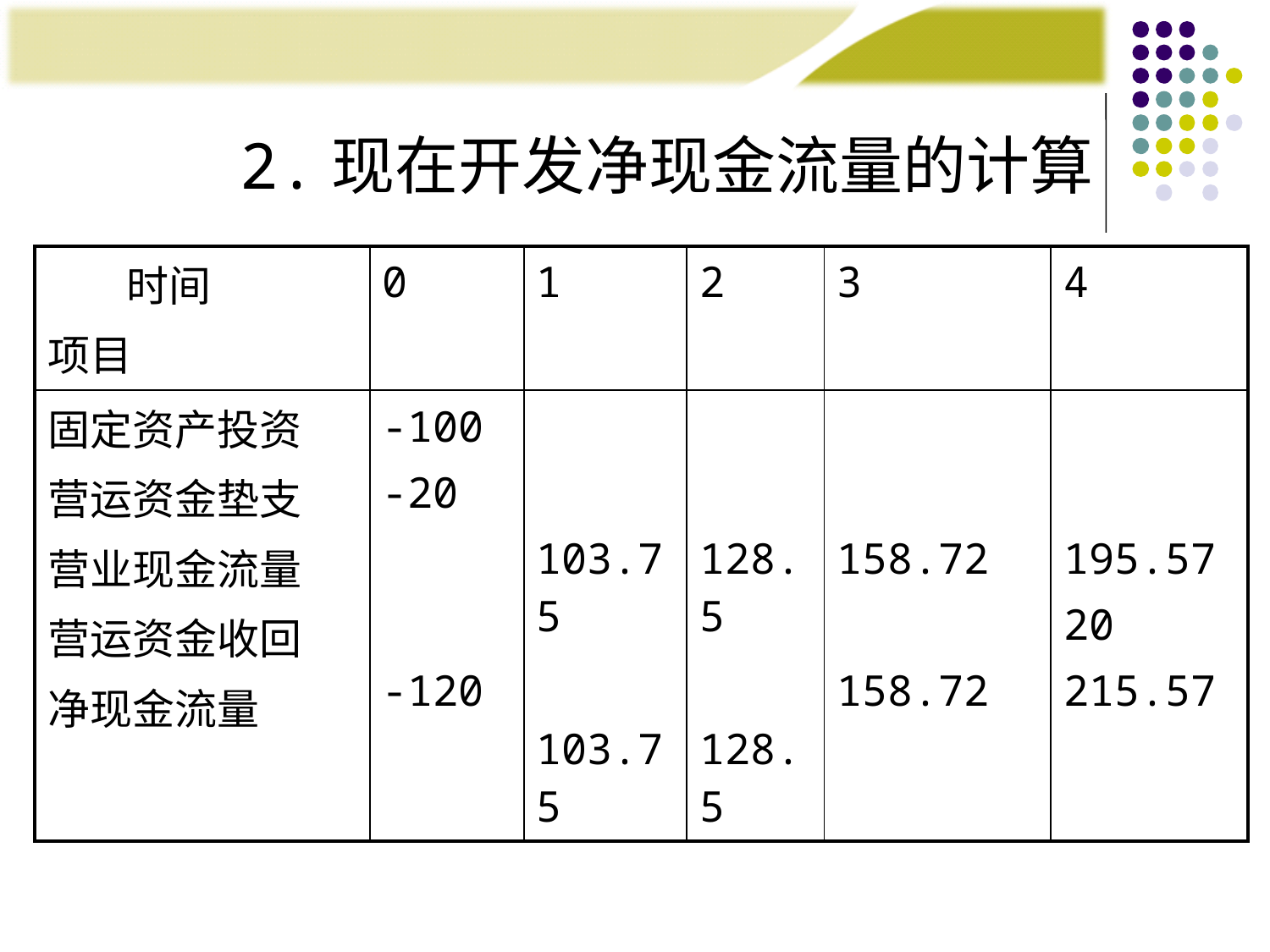

2.现在开发净现金流量的计算
| 时间 项目 | 0 | 1 | 2 | 3 | 4 |
| --- | --- | --- | --- | --- | --- |
| 固定资产投资 营运资金垫支 营业现金流量 营运资金收回 净现金流量 | -100 -20 -120 | 103.75 103.75 | 128.5 128.5 | 158.72 158.72 | 195.57 20 215.57 |